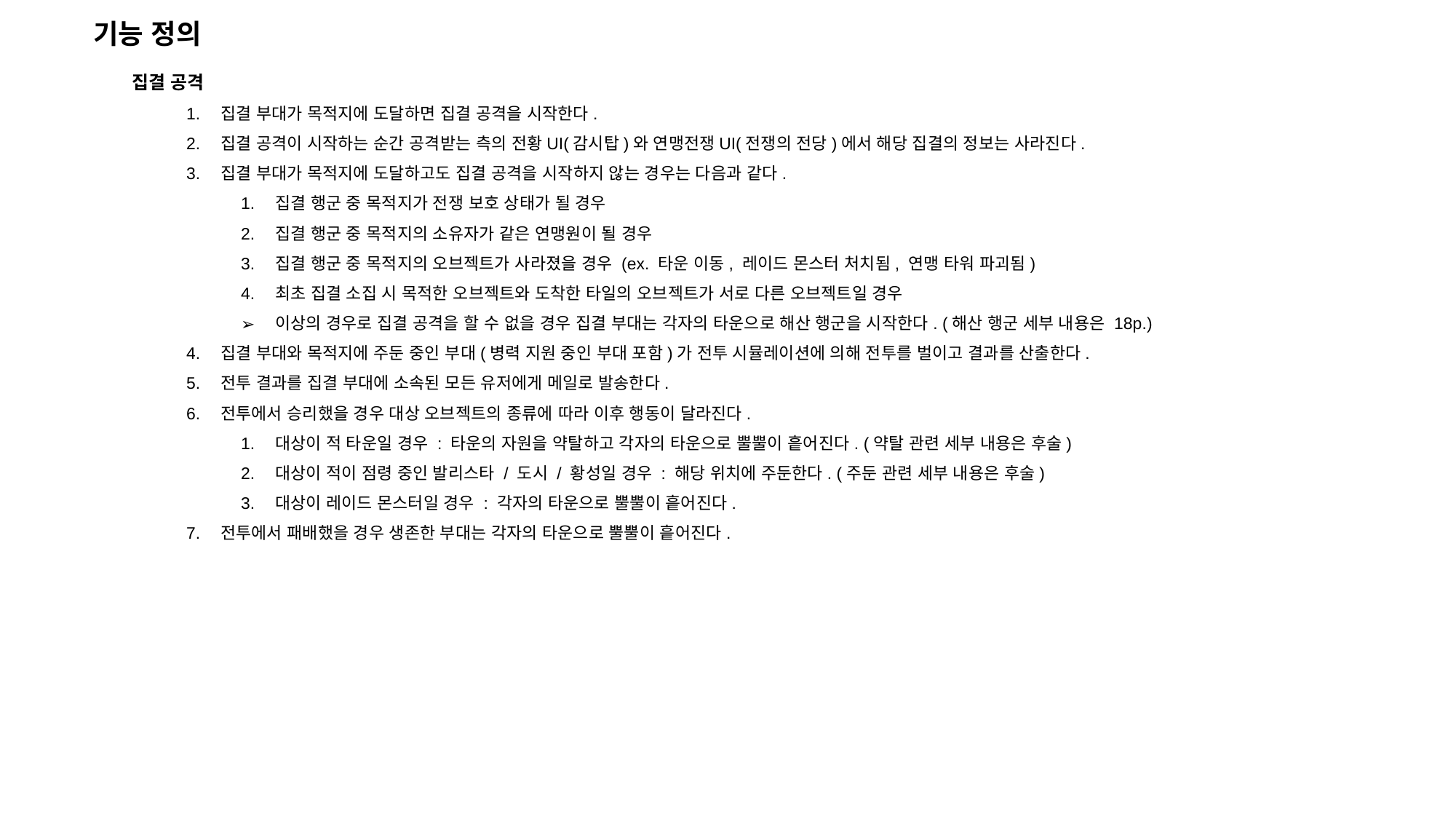

기능 정의
집결 공격
집결 부대가 목적지에 도달하면 집결 공격을 시작한다.
집결 공격이 시작하는 순간 공격받는 측의 전황UI(감시탑)와 연맹전쟁UI(전쟁의 전당)에서 해당 집결의 정보는 사라진다.
집결 부대가 목적지에 도달하고도 집결 공격을 시작하지 않는 경우는 다음과 같다.
집결 행군 중 목적지가 전쟁 보호 상태가 될 경우
집결 행군 중 목적지의 소유자가 같은 연맹원이 될 경우
집결 행군 중 목적지의 오브젝트가 사라졌을 경우 (ex. 타운 이동, 레이드 몬스터 처치됨, 연맹 타워 파괴됨)
최초 집결 소집 시 목적한 오브젝트와 도착한 타일의 오브젝트가 서로 다른 오브젝트일 경우
이상의 경우로 집결 공격을 할 수 없을 경우 집결 부대는 각자의 타운으로 해산 행군을 시작한다. (해산 행군 세부 내용은 18p.)
집결 부대와 목적지에 주둔 중인 부대(병력 지원 중인 부대 포함)가 전투 시뮬레이션에 의해 전투를 벌이고 결과를 산출한다.
전투 결과를 집결 부대에 소속된 모든 유저에게 메일로 발송한다.
전투에서 승리했을 경우 대상 오브젝트의 종류에 따라 이후 행동이 달라진다.
대상이 적 타운일 경우 : 타운의 자원을 약탈하고 각자의 타운으로 뿔뿔이 흩어진다. (약탈 관련 세부 내용은 후술)
대상이 적이 점령 중인 발리스타 / 도시 / 황성일 경우 : 해당 위치에 주둔한다. (주둔 관련 세부 내용은 후술)
대상이 레이드 몬스터일 경우 : 각자의 타운으로 뿔뿔이 흩어진다.
전투에서 패배했을 경우 생존한 부대는 각자의 타운으로 뿔뿔이 흩어진다.